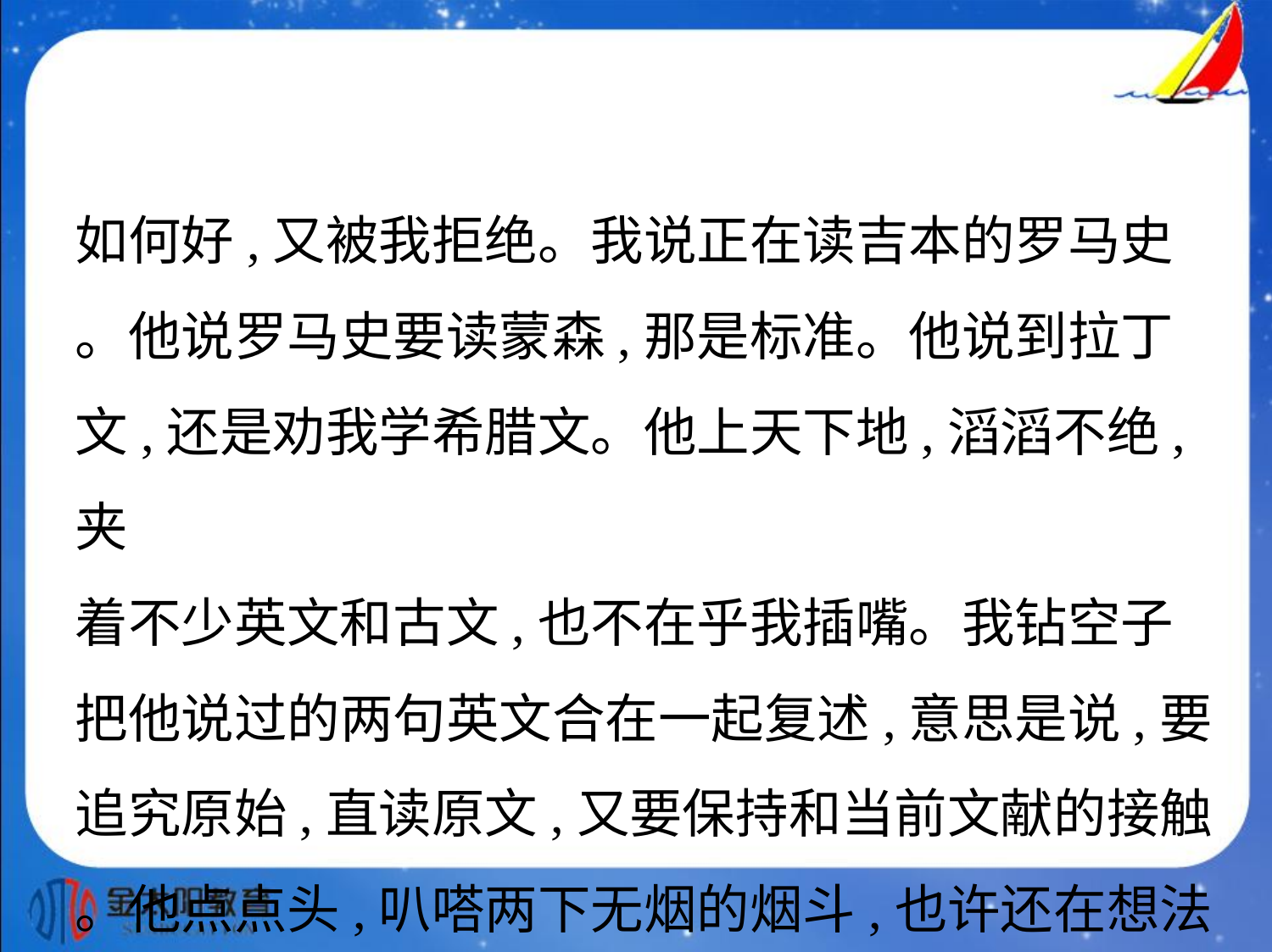

如何好,又被我拒绝。我说正在读吉本的罗马史
。他说罗马史要读蒙森,那是标准。他说到拉丁
文,还是劝我学希腊文。他上天下地,滔滔不绝,夹
着不少英文和古文,也不在乎我插嘴。我钻空子
把他说过的两句英文合在一起复述,意思是说,要
追究原始,直读原文,又要保持和当前文献的接触
。他点点头,叭嗒两下无烟的烟斗,也许还在想法